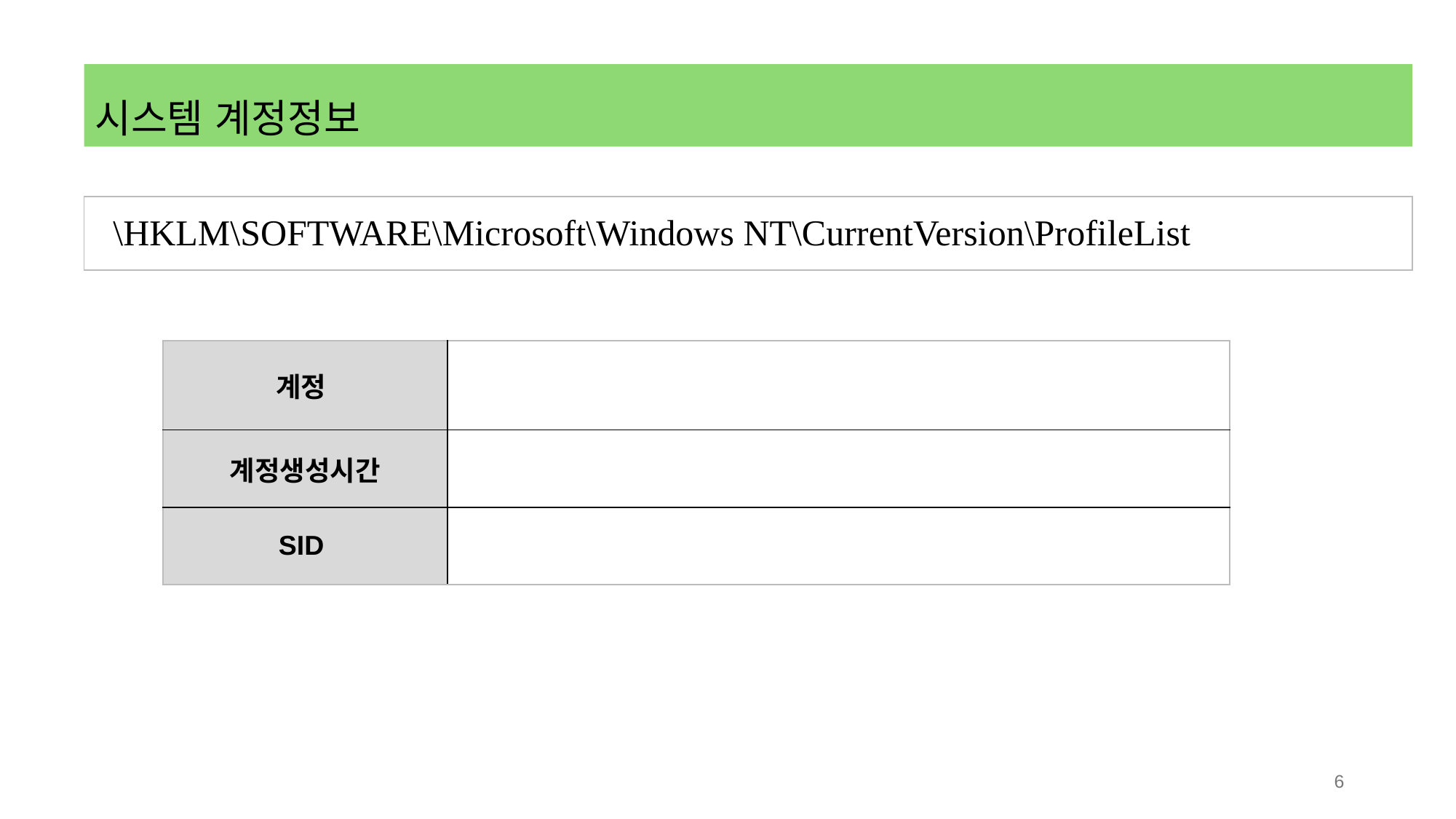

시스템 계정정보
| \HKLM\SOFTWARE\Microsoft\Windows NT\CurrentVersion\ProfileList |
| --- |
| 계정 |  |
| --- | --- |
| 계정생성시간 |  |
| SID |  |
6